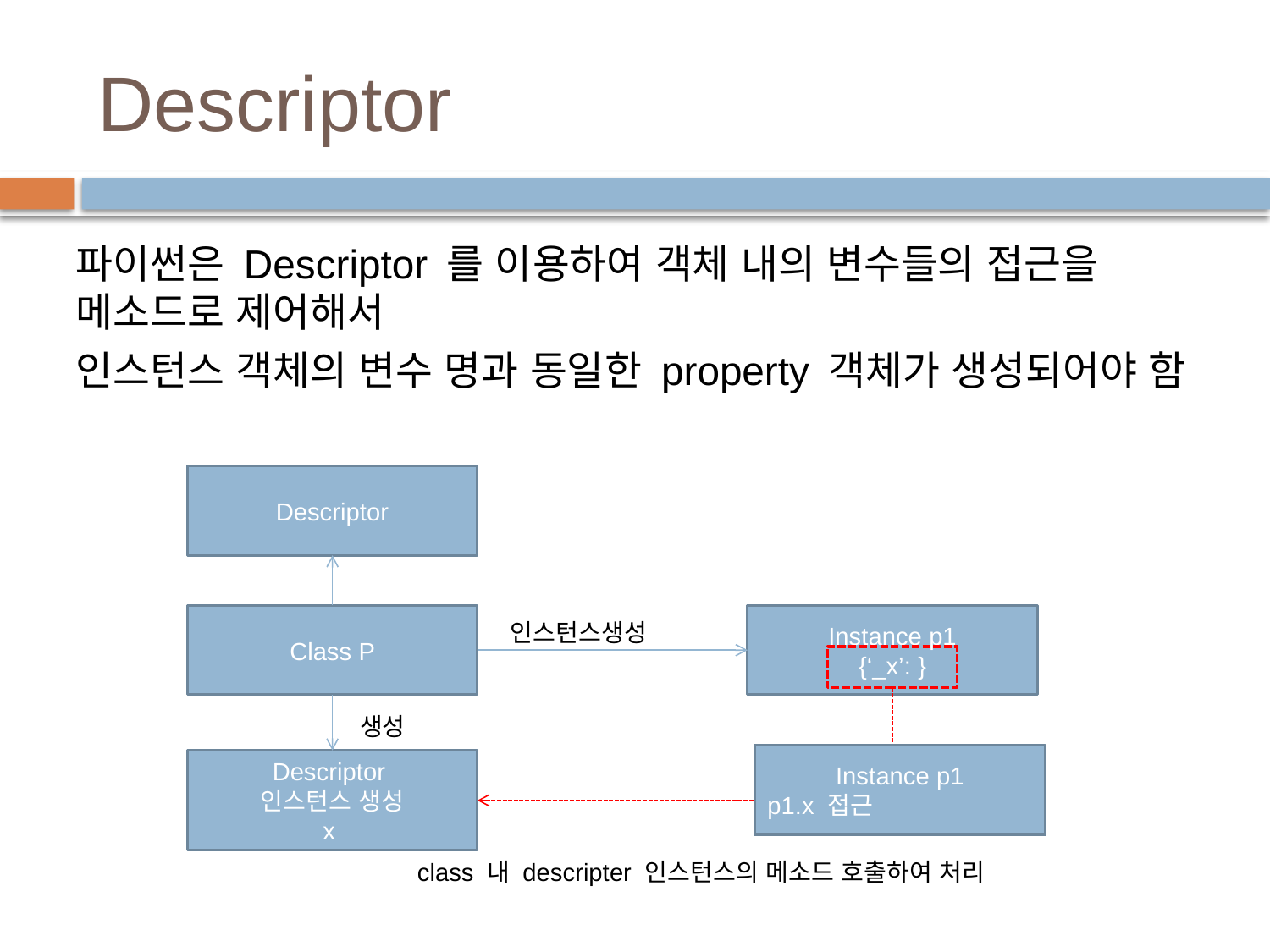

# Descriptor
파이썬은 Descriptor 를 이용하여 객체 내의 변수들의 접근을 메소드로 제어해서
인스턴스 객체의 변수 명과 동일한 property 객체가 생성되어야 함
Descriptor
Class P
Instance p1
{‘_x’: }
인스턴스생성

생성
Instance p1
p1.x 접근
Descriptor
인스턴스 생성
x
     class 내 descripter 인스턴스의 메소드 호출하여 처리